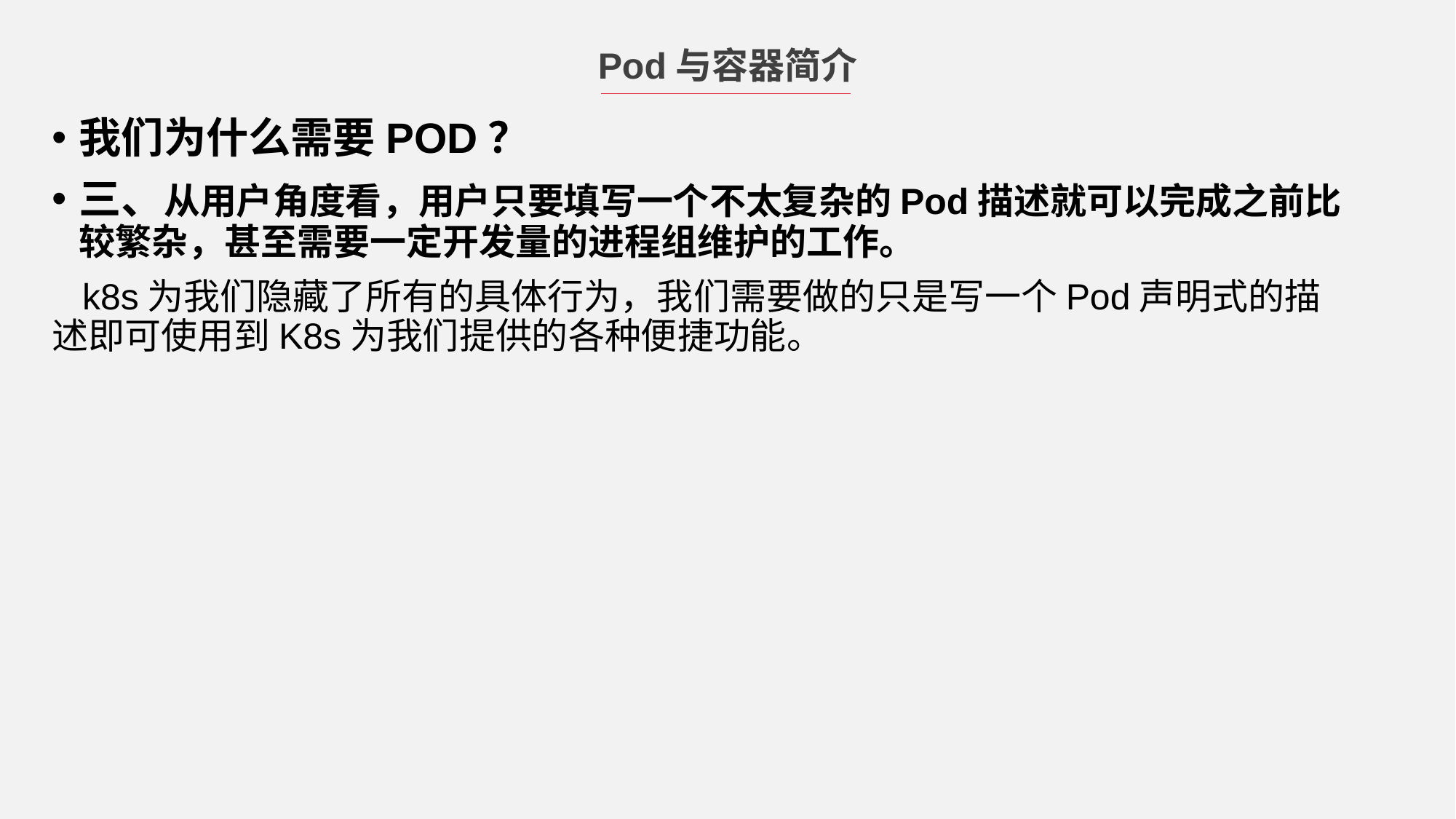

Pod与容器简介
我们为什么需要POD？
三、从用户角度看，用户只要填写一个不太复杂的Pod描述就可以完成之前比较繁杂，甚至需要一定开发量的进程组维护的工作。
   k8s为我们隐藏了所有的具体行为，我们需要做的只是写一个Pod声明式的描述即可使用到K8s为我们提供的各种便捷功能。